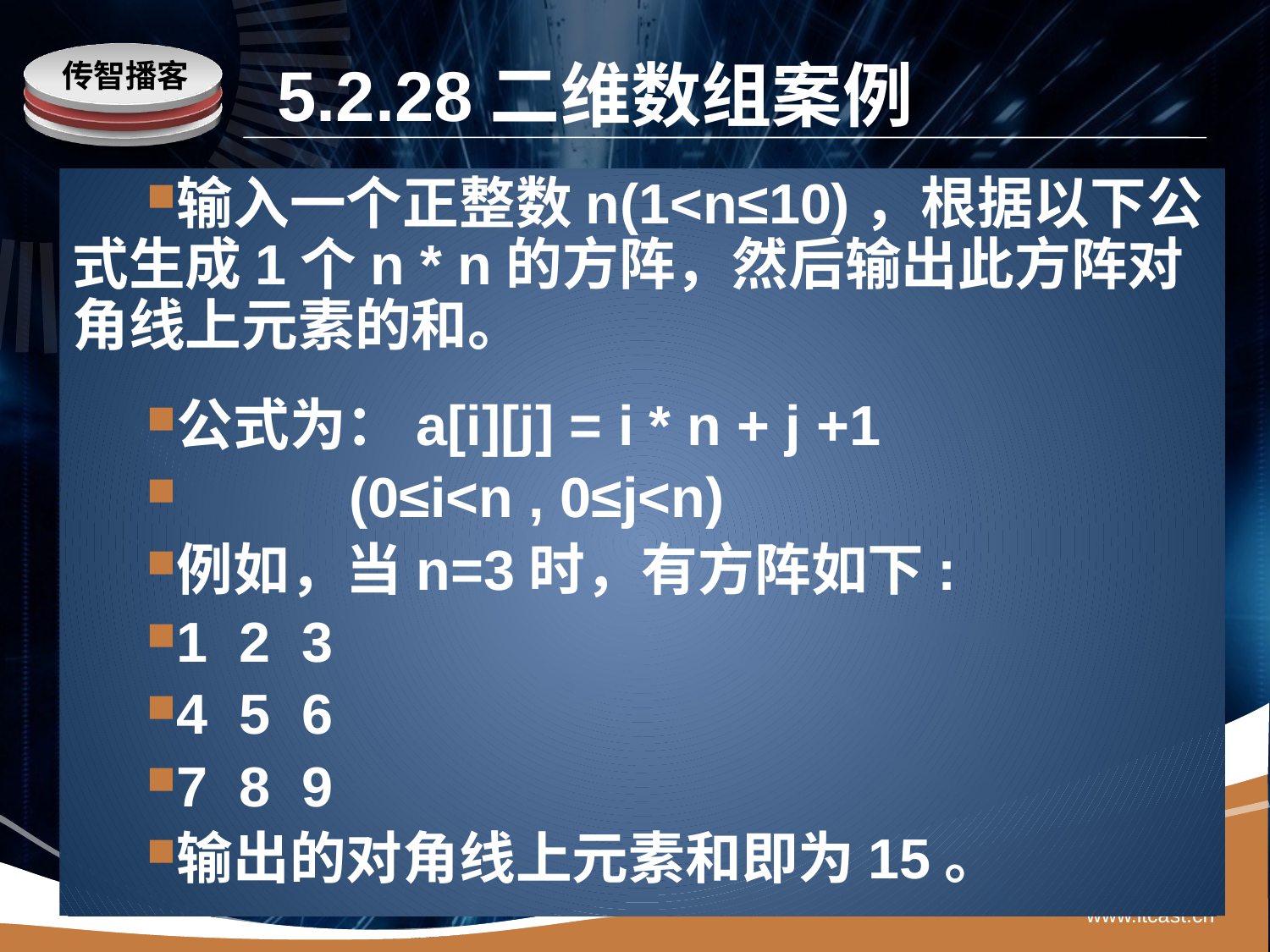

# 5.2.28二维数组案例
输入一个正整数n(1<n≤10)，根据以下公式生成1个n * n的方阵，然后输出此方阵对角线上元素的和。
公式为：a[i][j] = i * n + j +1
           (0≤i<n , 0≤j<n)
例如，当n=3时，有方阵如下:
1  2  3
4  5  6
7  8  9
输出的对角线上元素和即为15。
www.itcast.cn